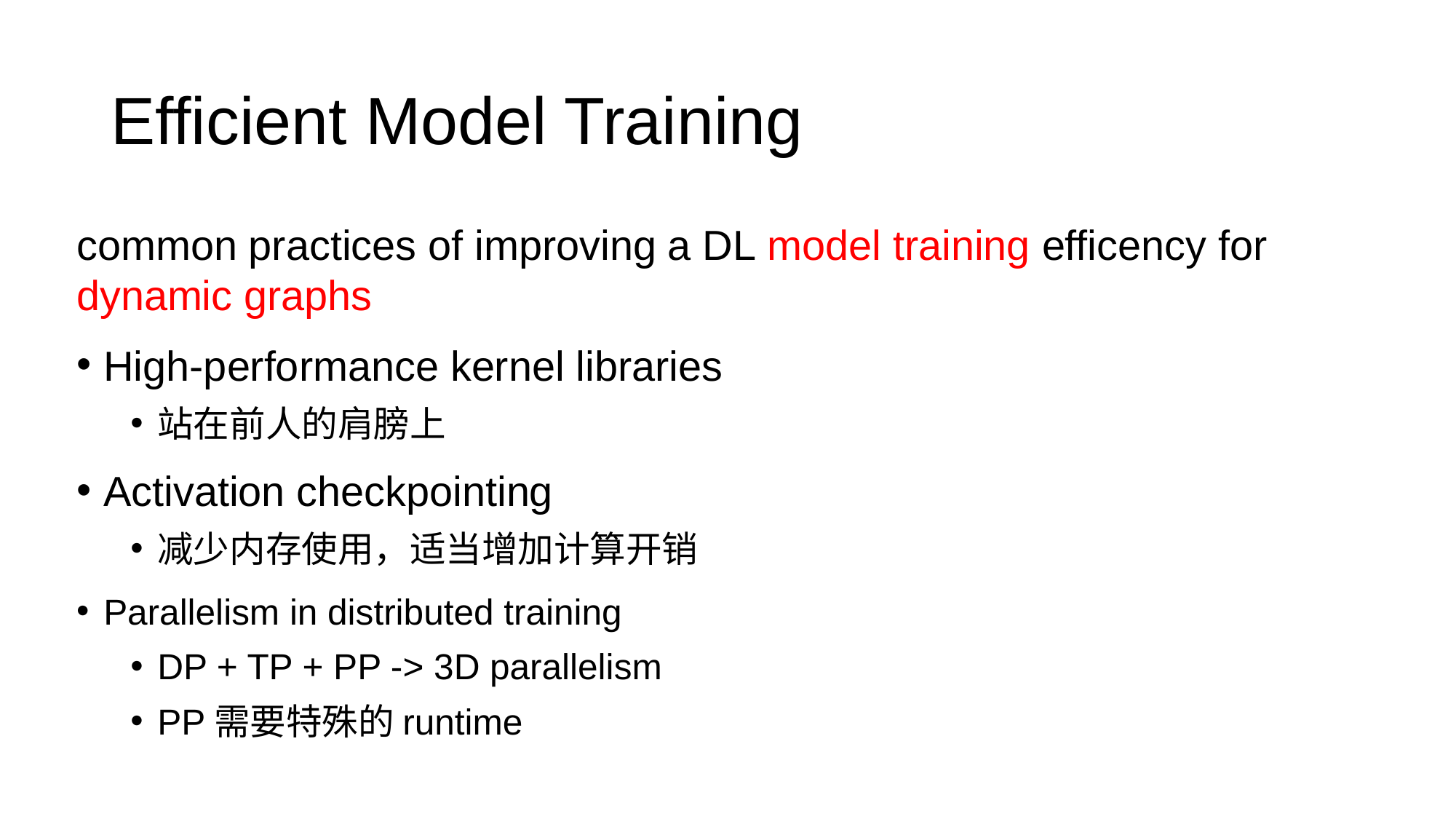

# Efficient Model Training
common practices of improving a DL model training efficency for dynamic graphs
High-performance kernel libraries
站在前人的肩膀上
Activation checkpointing
减少内存使用，适当增加计算开销
Parallelism in distributed training
DP + TP + PP -> 3D parallelism
PP需要特殊的runtime